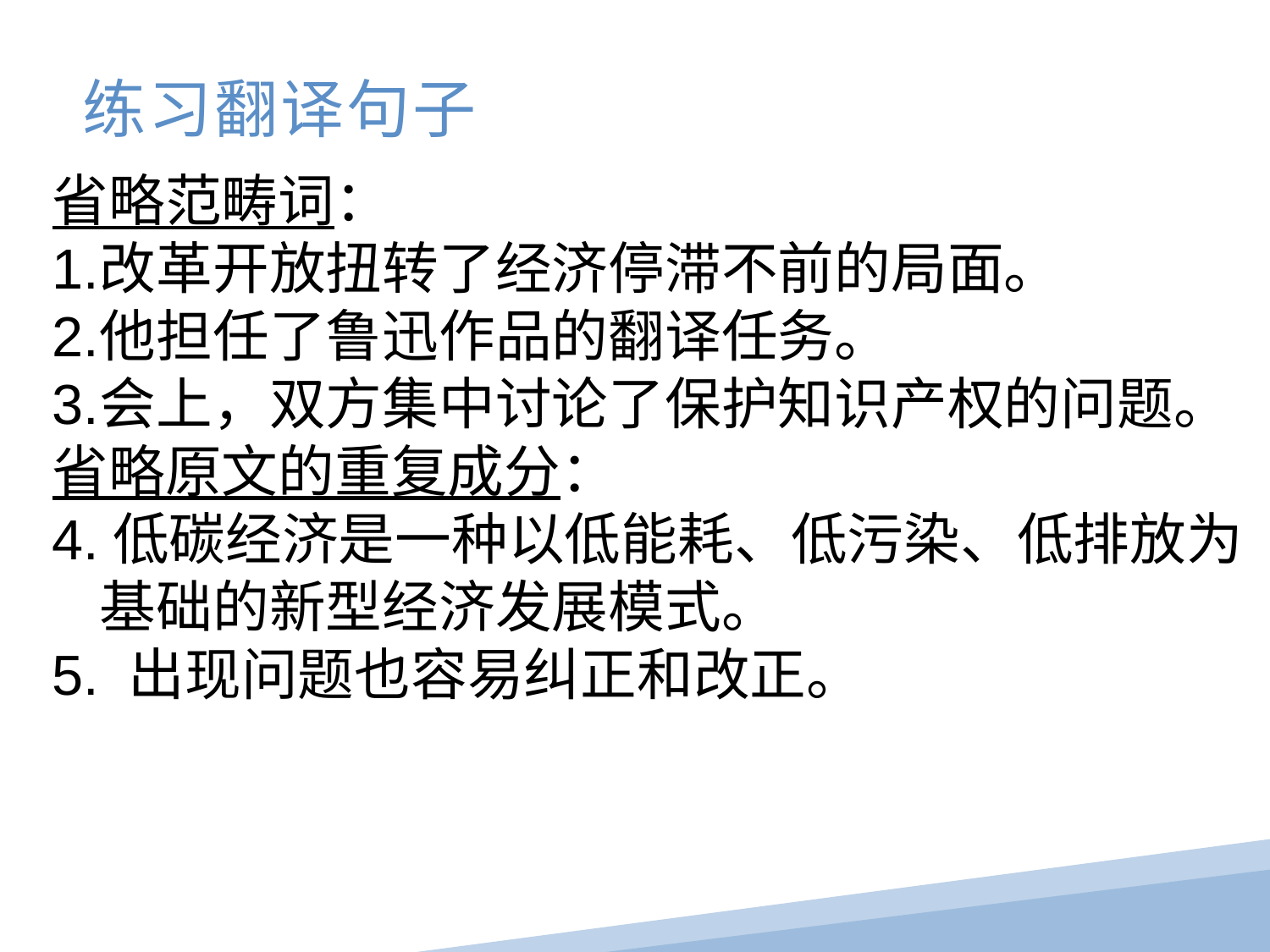

练习翻译句子
省略范畴词：
改革开放扭转了经济停滞不前的局面。
他担任了鲁迅作品的翻译任务。
会上，双方集中讨论了保护知识产权的问题。
省略原文的重复成分：
4.低碳经济是一种以低能耗、低污染、低排放为基础的新型经济发展模式。
5. 出现问题也容易纠正和改正。